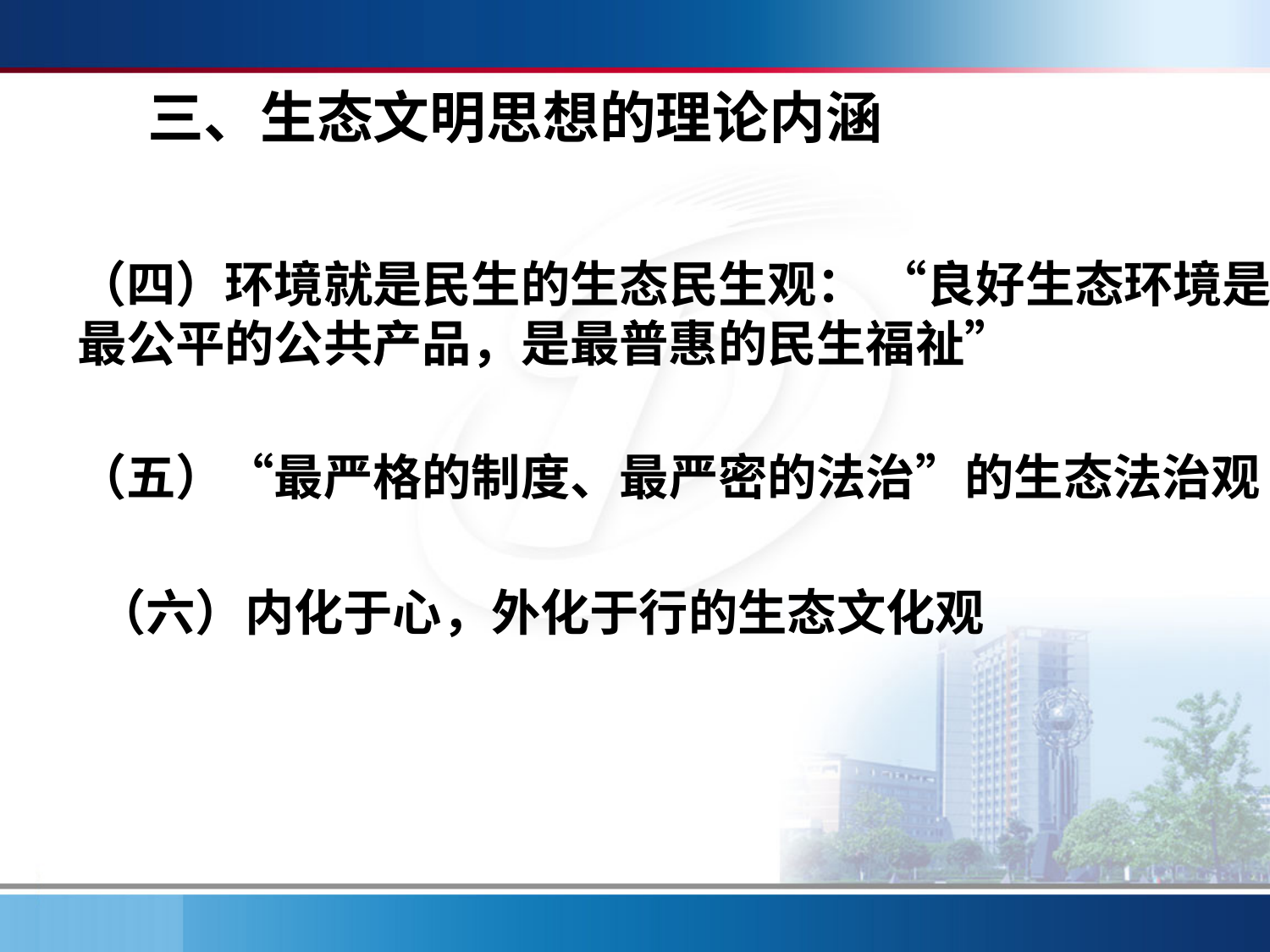

三、生态文明思想的理论内涵

（四）环境就是民生的生态民生观： “良好生态环境是最公平的公共产品，是最普惠的民生福祉”
（五）“最严格的制度、最严密的法治”的生态法治观
（六）内化于心，外化于行的生态文化观